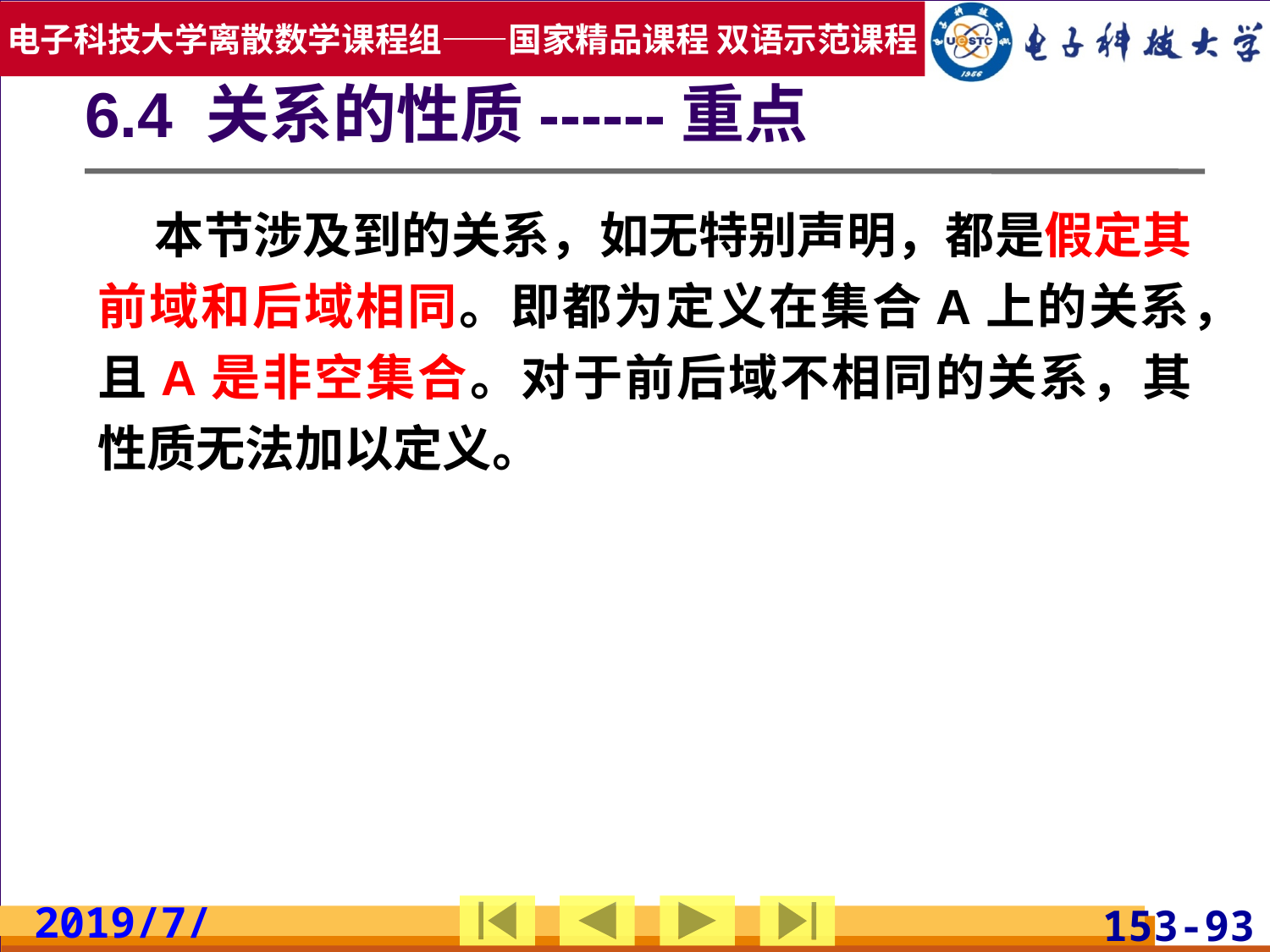

# 6.4 关系的性质------重点
    本节涉及到的关系，如无特别声明，都是假定其前域和后域相同。即都为定义在集合A上的关系，且A是非空集合。对于前后域不相同的关系，其性质无法加以定义。
2019/7/3